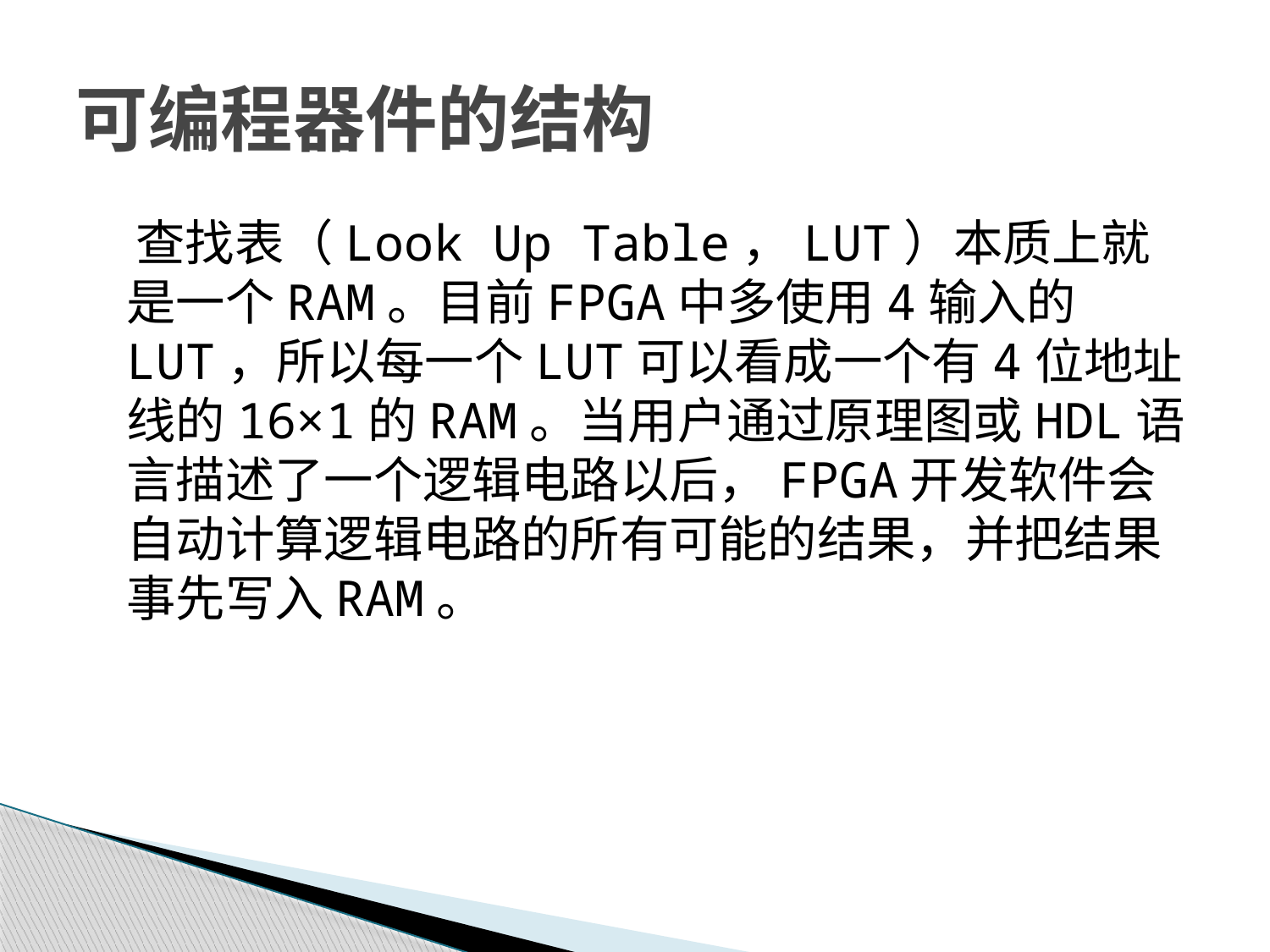

# 可编程器件的结构
   查找表（Look Up Table，LUT）本质上就是一个RAM。目前FPGA中多使用4输入的LUT，所以每一个LUT可以看成一个有4位地址线的16×1的RAM。当用户通过原理图或HDL语言描述了一个逻辑电路以后，FPGA开发软件会自动计算逻辑电路的所有可能的结果，并把结果事先写入RAM。